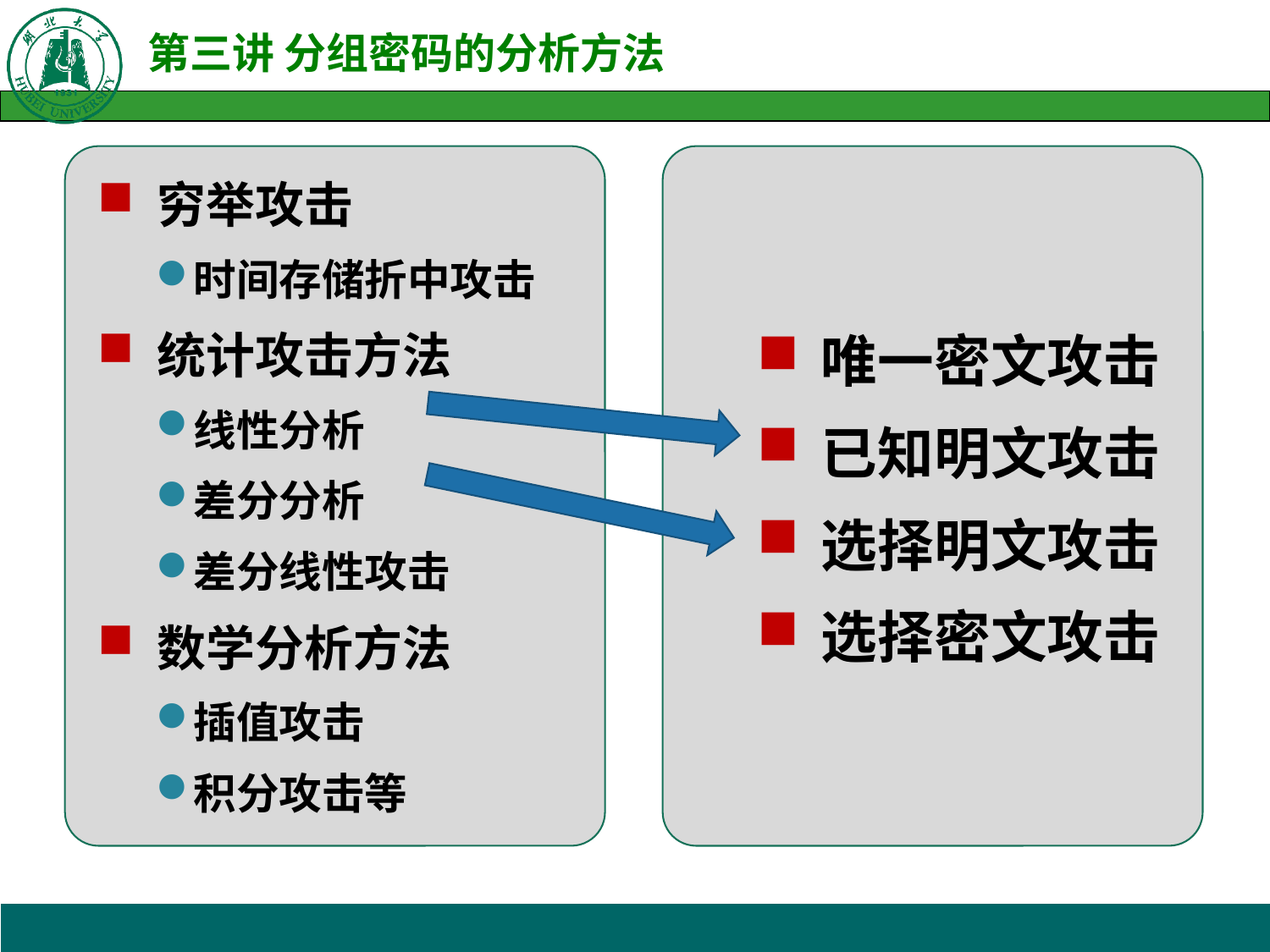

穷举攻击
时间存储折中攻击
统计攻击方法
线性分析
差分分析
差分线性攻击
数学分析方法
插值攻击
积分攻击等

唯一密文攻击
已知明文攻击
选择明文攻击
选择密文攻击